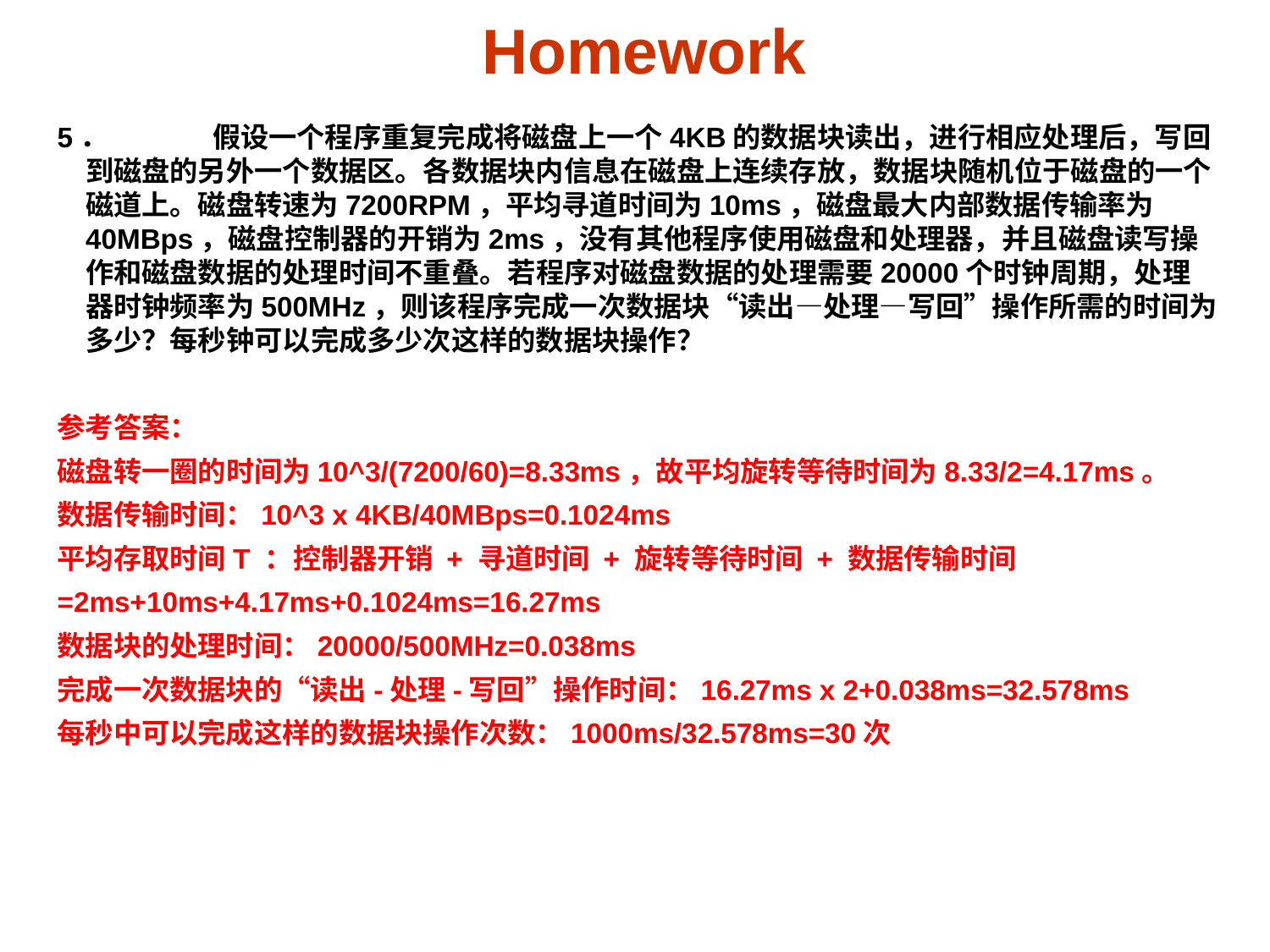

# Homework
5．	假设一个程序重复完成将磁盘上一个4KB的数据块读出，进行相应处理后，写回到磁盘的另外一个数据区。各数据块内信息在磁盘上连续存放，数据块随机位于磁盘的一个磁道上。磁盘转速为7200RPM，平均寻道时间为10ms，磁盘最大内部数据传输率为40MBps，磁盘控制器的开销为2ms，没有其他程序使用磁盘和处理器，并且磁盘读写操作和磁盘数据的处理时间不重叠。若程序对磁盘数据的处理需要20000个时钟周期，处理器时钟频率为500MHz，则该程序完成一次数据块“读出—处理—写回”操作所需的时间为多少？每秒钟可以完成多少次这样的数据块操作？

参考答案：
磁盘转一圈的时间为10^3/(7200/60)=8.33ms，故平均旋转等待时间为8.33/2=4.17ms。
数据传输时间：10^3 x 4KB/40MBps=0.1024ms
平均存取时间T ：控制器开销 + 寻道时间 + 旋转等待时间 + 数据传输时间
=2ms+10ms+4.17ms+0.1024ms=16.27ms
数据块的处理时间：20000/500MHz=0.038ms
完成一次数据块的“读出-处理-写回”操作时间：16.27ms x 2+0.038ms=32.578ms
每秒中可以完成这样的数据块操作次数：1000ms/32.578ms=30次